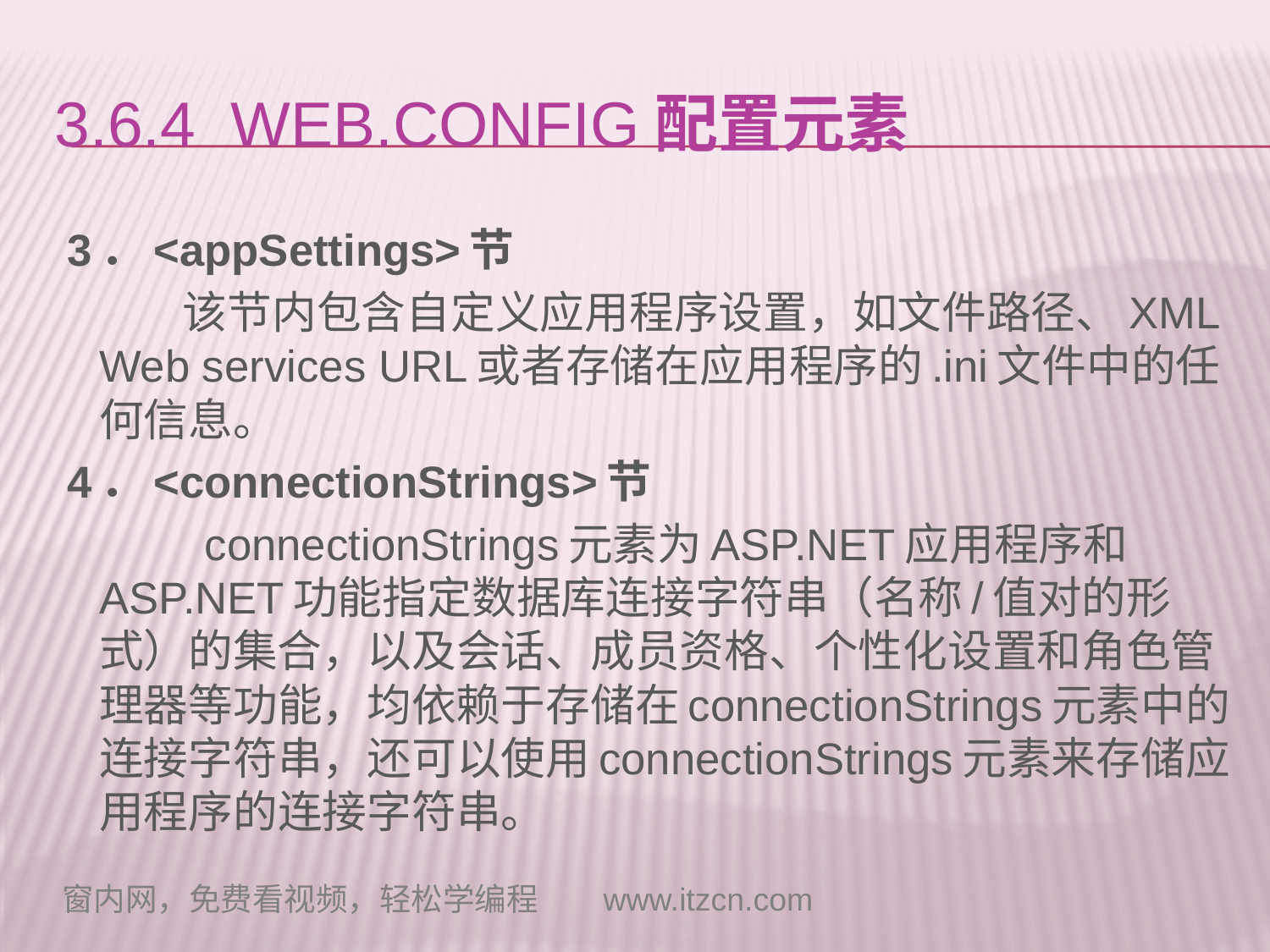

# 3.6.4  Web.config配置元素
 3．<appSettings>节
            该节内包含自定义应用程序设置，如文件路径、XML Web services URL或者存储在应用程序的.ini文件中的任何信息。
 4．<connectionStrings>节
            connectionStrings元素为ASP.NET应用程序和ASP.NET功能指定数据库连接字符串（名称/值对的形式）的集合，以及会话、成员资格、个性化设置和角色管理器等功能，均依赖于存储在connectionStrings元素中的连接字符串，还可以使用connectionStrings元素来存储应用程序的连接字符串。